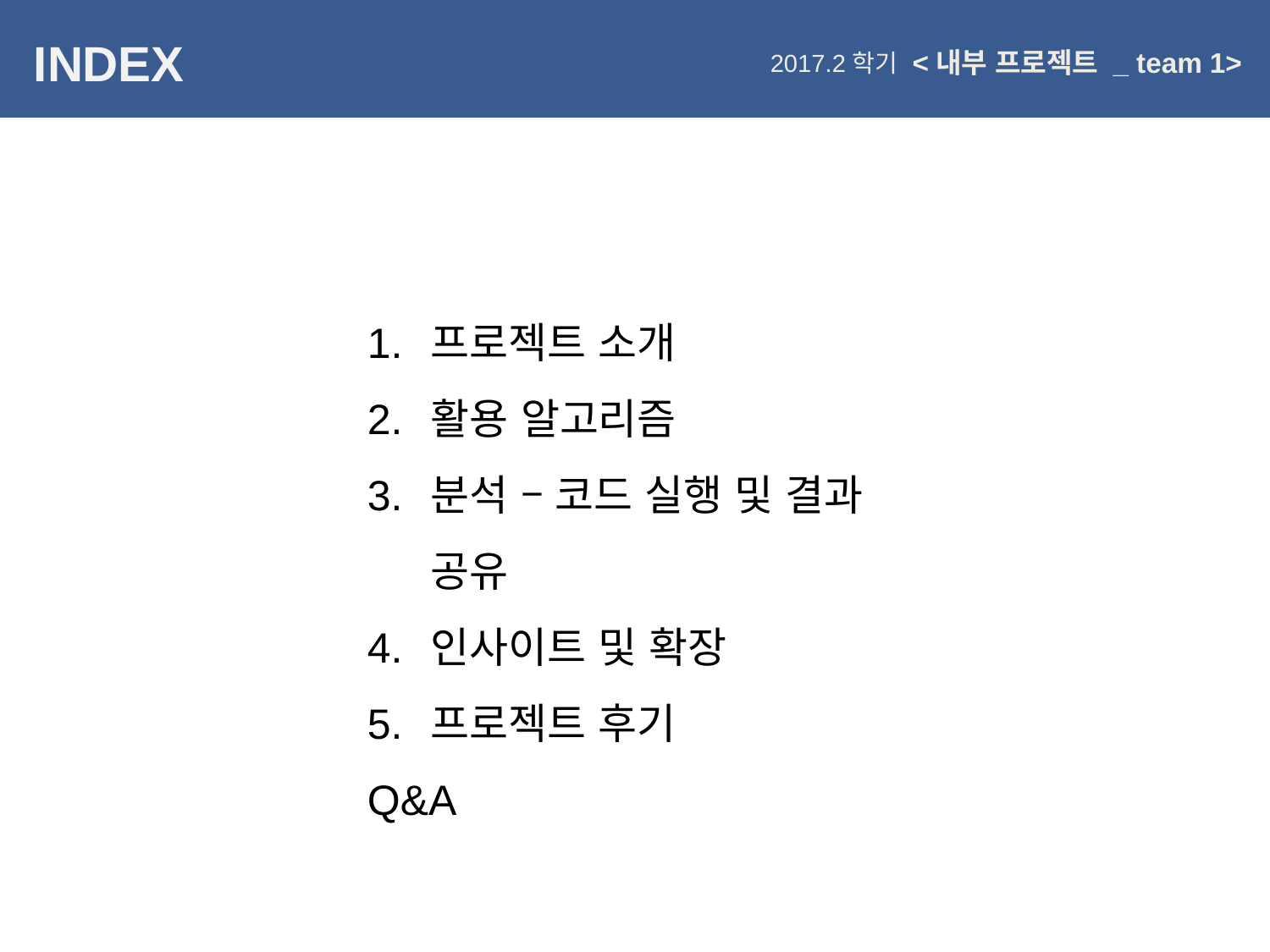

INDEX
<내부 프로젝트 _ team 1>
2017.2학기
프로젝트 소개
활용 알고리즘
분석 – 코드 실행 및 결과 공유
인사이트 및 확장
프로젝트 후기
Q&A